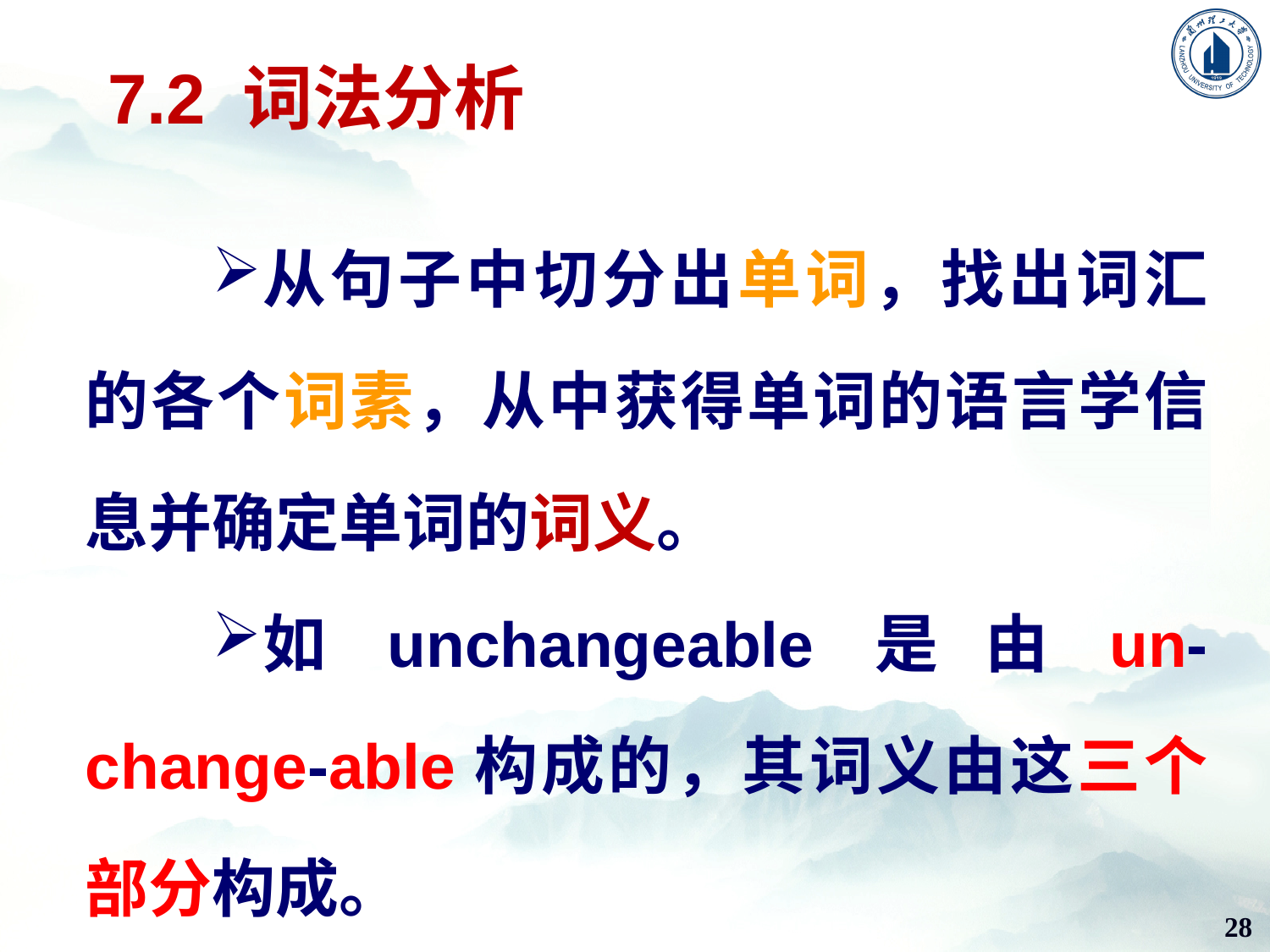

# 7.2 词法分析
从句子中切分出单词，找出词汇的各个词素，从中获得单词的语言学信息并确定单词的词义。
如unchangeable是由un-change-able构成的，其词义由这三个部分构成。
28